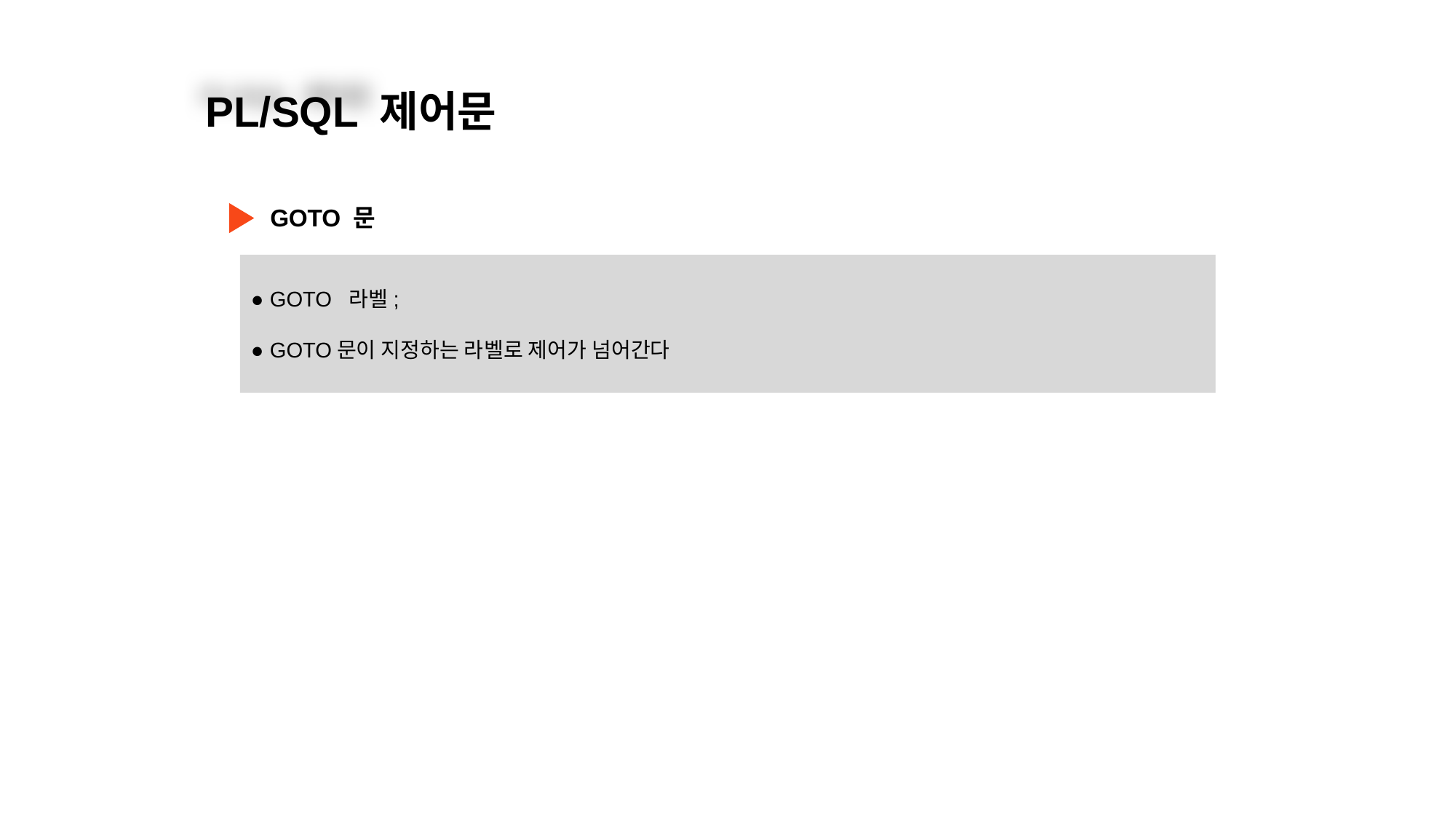

01
PL/SQL 제어문

GOTO 문

● GOTO  라벨;

● GOTO문이 지정하는 라벨로 제어가 넘어간다